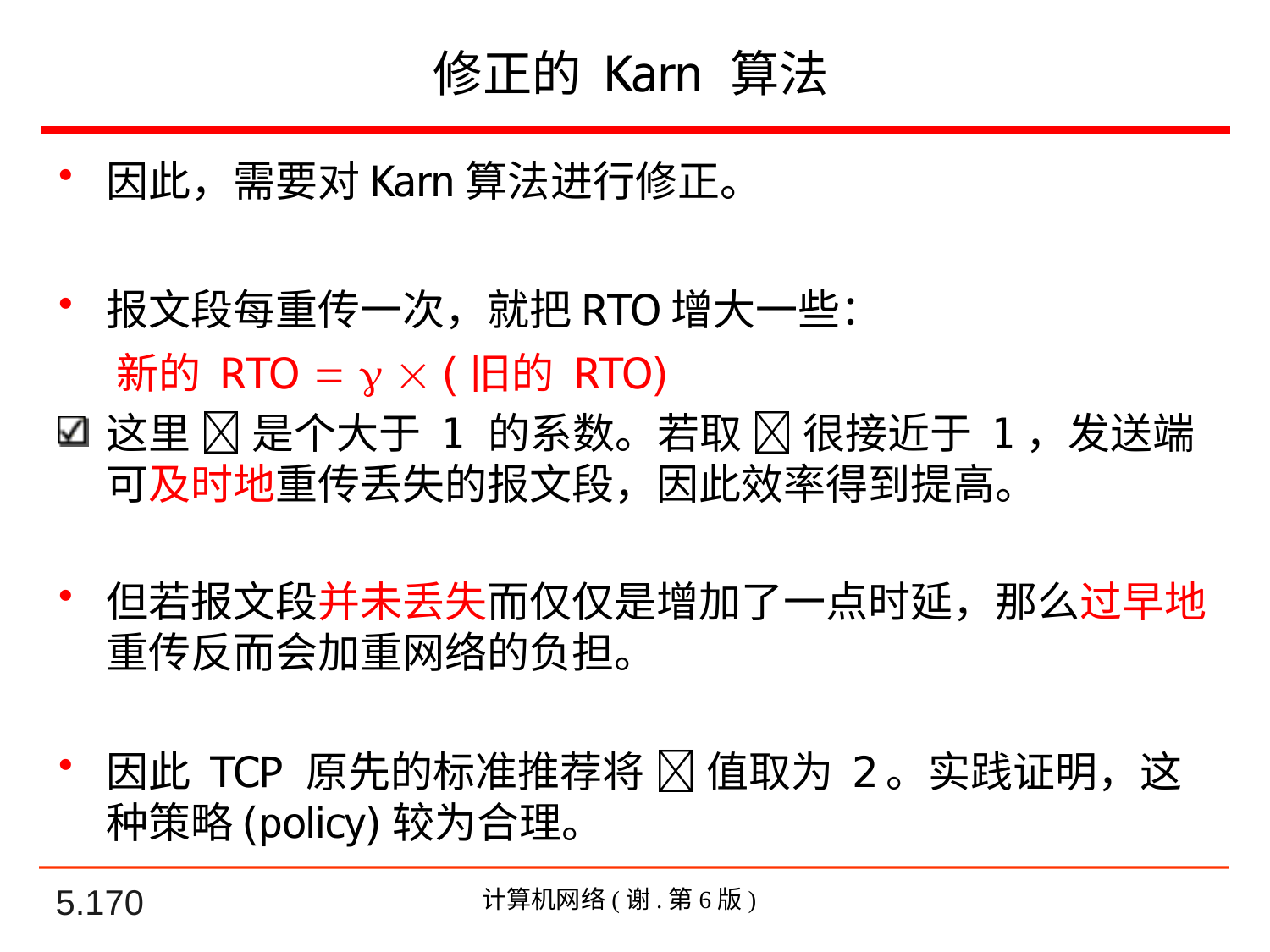

# 修正的 Karn 算法
因此，需要对Karn算法进行修正。

报文段每重传一次，就把RTO增大一些：
     新的 RTO = γ × (旧的 RTO)
这里 γ 是个大于 1 的系数。若取 γ 很接近于 1，发送端可及时地重传丢失的报文段，因此效率得到提高。

但若报文段并未丢失而仅仅是增加了一点时延，那么过早地重传反而会加重网络的负担。

因此 TCP 原先的标准推荐将 γ 值取为 2。实践证明，这种策略(policy)较为合理。